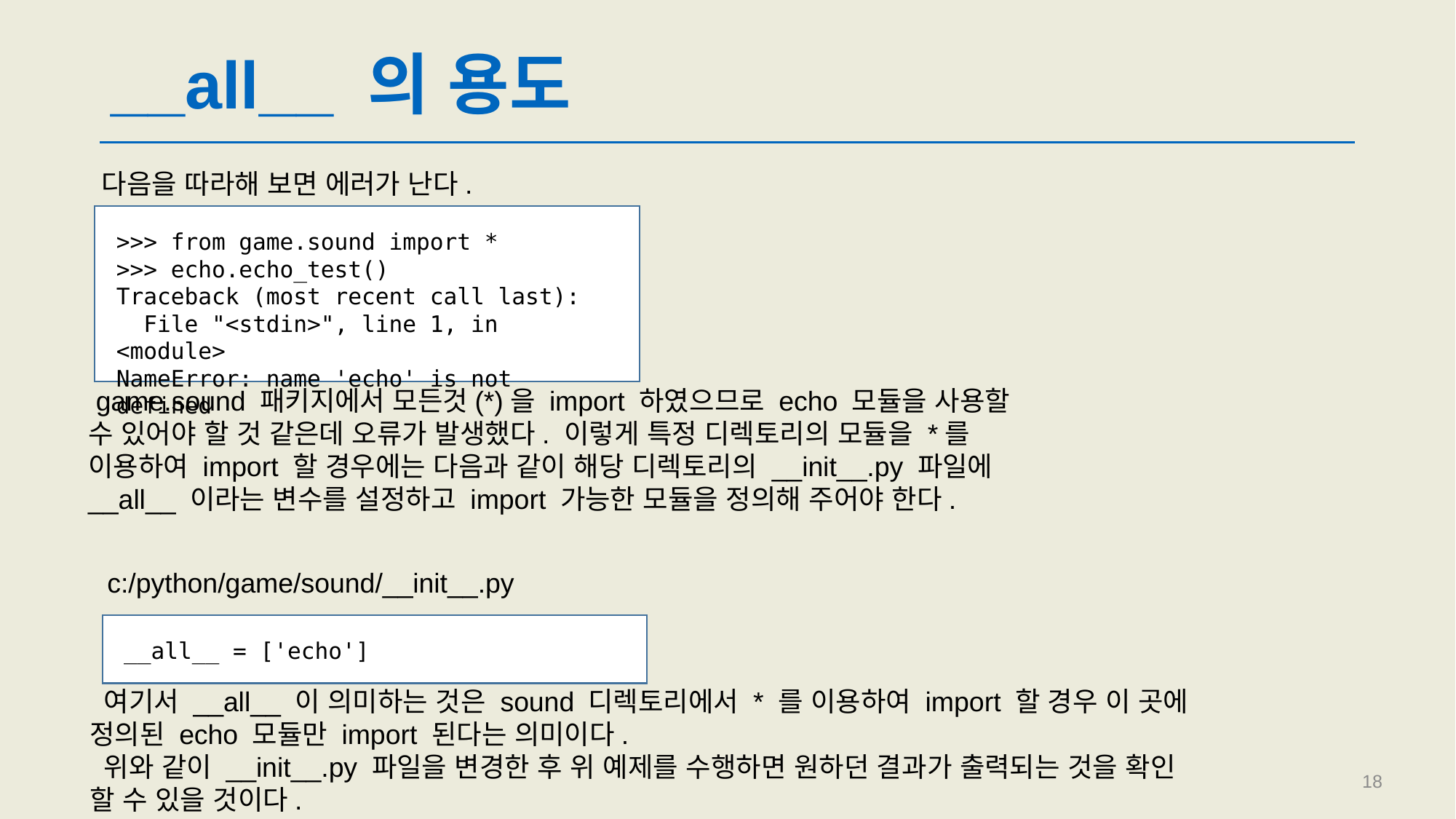

# __all__ 의 용도
다음을 따라해 보면 에러가 난다.
>>> from game.sound import *
>>> echo.echo_test()
Traceback (most recent call last):
  File "<stdin>", line 1, in <module>
NameError: name 'echo' is not defined
 game.sound 패키지에서 모든것(*)을 import 하였으므로 echo 모듈을 사용할 수 있어야 할 것 같은데 오류가 발생했다. 이렇게 특정 디렉토리의 모듈을 *를 이용하여 import 할 경우에는 다음과 같이 해당 디렉토리의 __init__.py 파일에 __all__ 이라는 변수를 설정하고 import 가능한 모듈을 정의해 주어야 한다.
c:/python/game/sound/__init__.py
__all__ = ['echo']
 여기서 __all__ 이 의미하는 것은 sound 디렉토리에서 * 를 이용하여 import 할 경우 이 곳에 정의된 echo 모듈만 import 된다는 의미이다.
 위와 같이 __init__.py 파일을 변경한 후 위 예제를 수행하면 원하던 결과가 출력되는 것을 확인 할 수 있을 것이다.

18